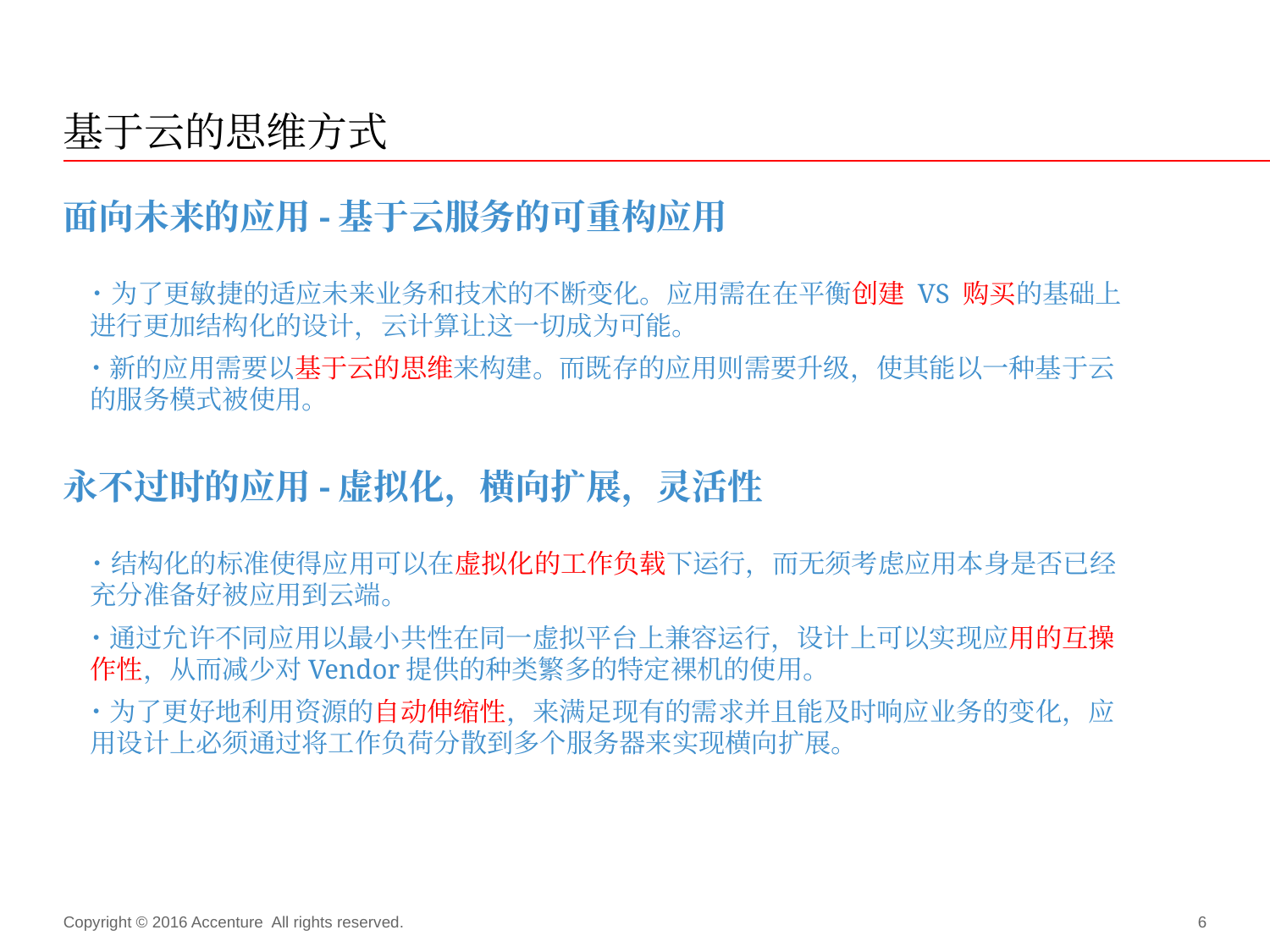

# 基于云的思维方式
面向未来的应用-基于云服务的可重构应用

  ・为了更敏捷的适应未来业务和技术的不断变化。应用需在在平衡创建 VS 购买的基础上
    进行更加结构化的设计，云计算让这一切成为可能。
  ・新的应用需要以基于云的思维来构建。而既存的应用则需要升级，使其能以一种基于云
    的服务模式被使用。

永不过时的应用-虚拟化，横向扩展，灵活性

  ・结构化的标准使得应用可以在虚拟化的工作负载下运行，而无须考虑应用本身是否已经
    充分准备好被应用到云端。
  ・通过允许不同应用以最小共性在同一虚拟平台上兼容运行，设计上可以实现应用的互操
    作性，从而减少对Vendor提供的种类繁多的特定裸机的使用。
  ・为了更好地利用资源的自动伸缩性，来满足现有的需求并且能及时响应业务的变化，应
    用设计上必须通过将工作负荷分散到多个服务器来实现横向扩展。

Copyright © 2016 Accenture  All rights reserved.
6